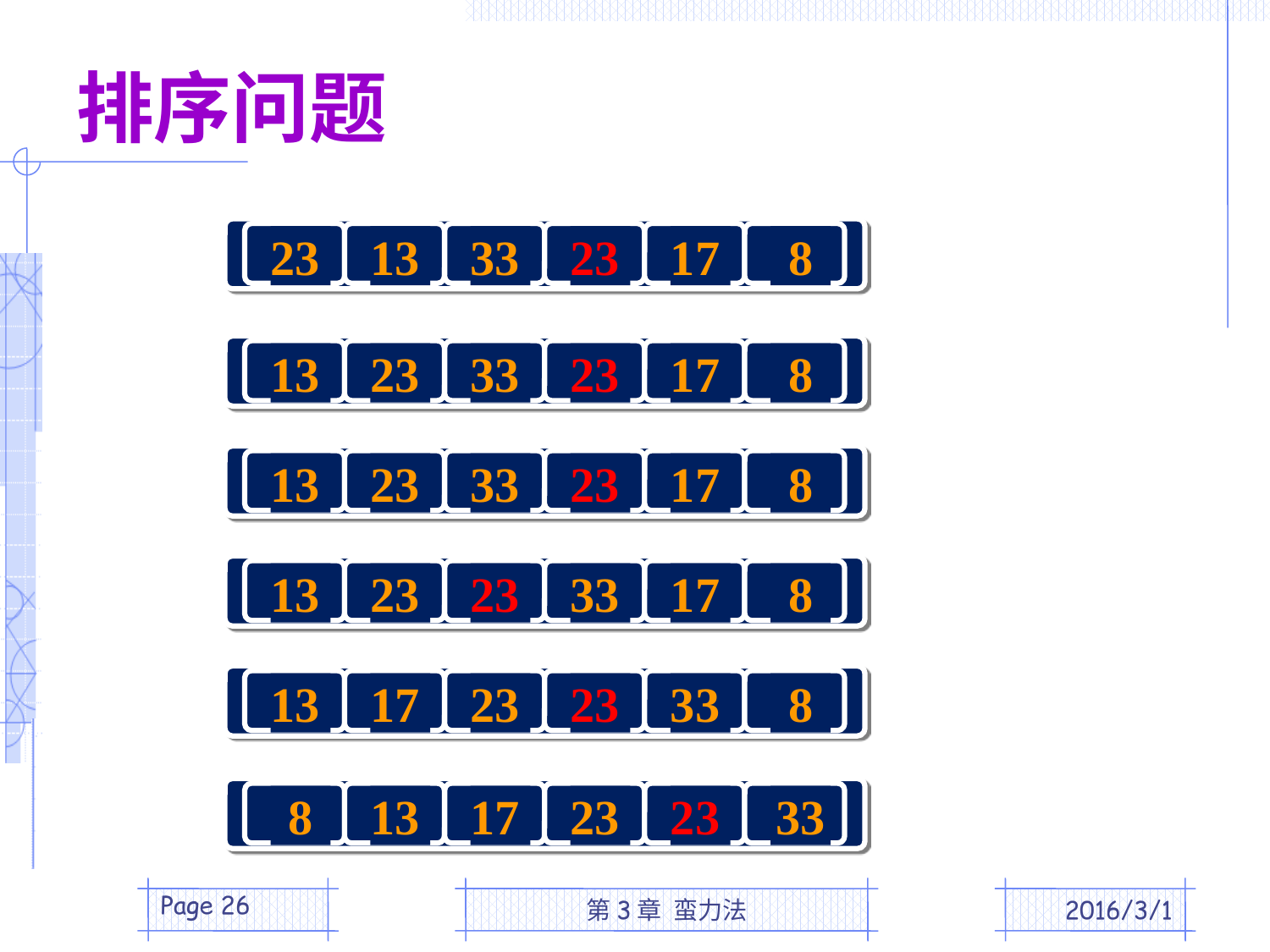

# 排序问题

23

13

33

23

17

8

13

23

33

23

17

8

13

23

33

23

17

8

13

23

23

33

17

8

13

17

23

23

33

8

8

13

17

23

23

33

Page 26
第3章  蛮力法
2016/3/1